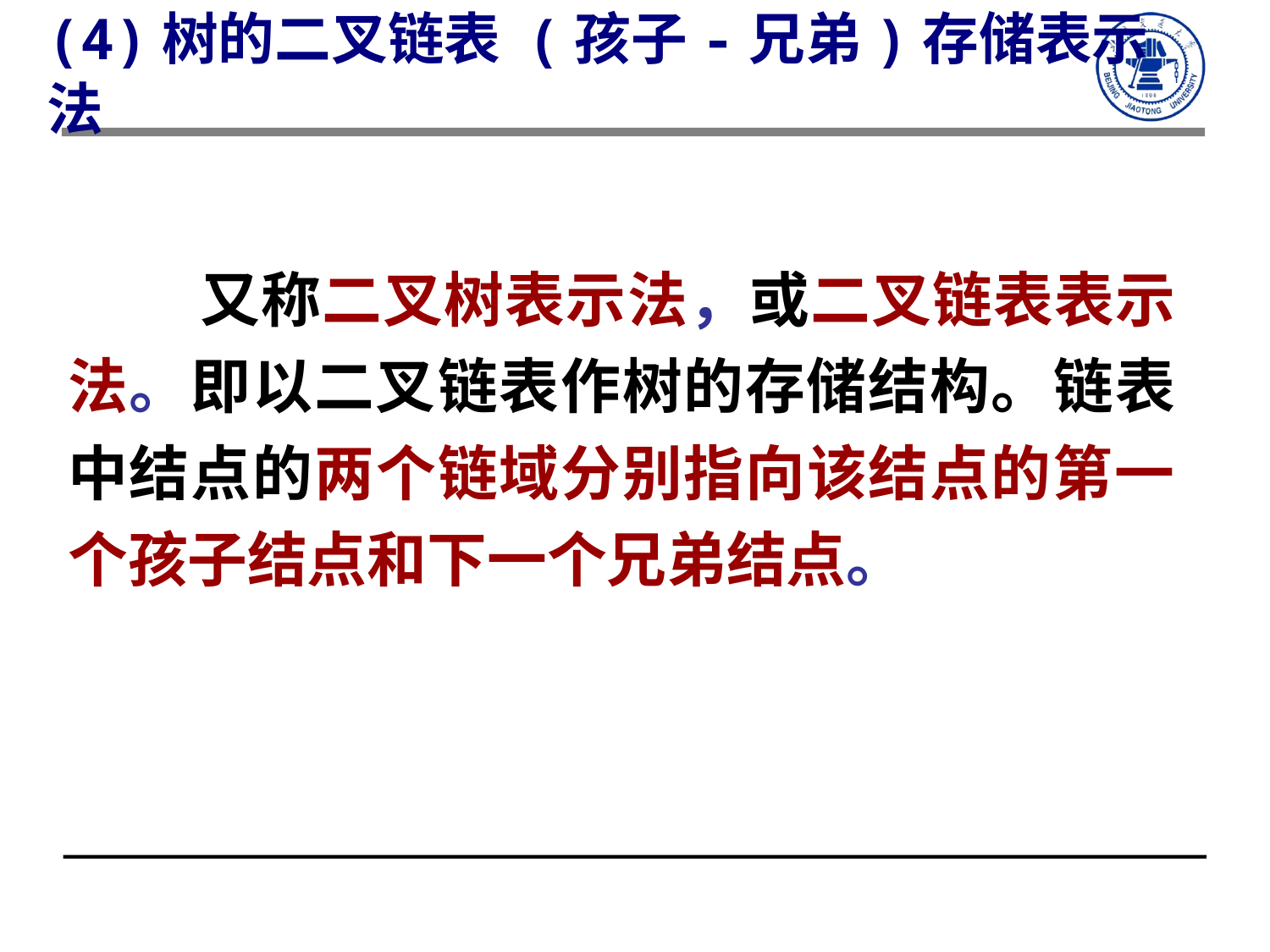

(4)树的二叉链表 (孩子-兄弟)存储表示法
        又称二叉树表示法，或二叉链表表示法。即以二叉链表作树的存储结构。链表中结点的两个链域分别指向该结点的第一个孩子结点和下一个兄弟结点。